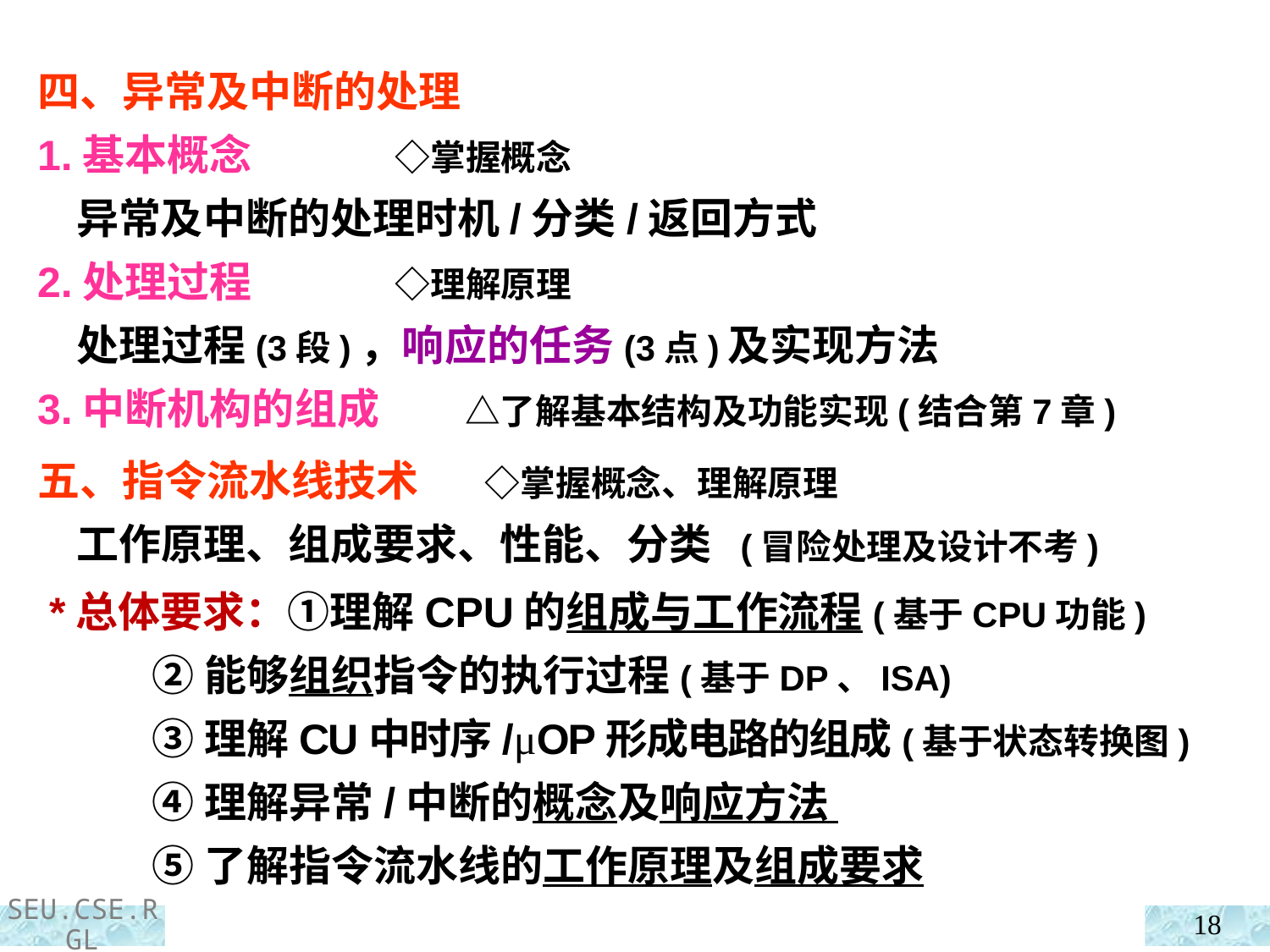

四、异常及中断的处理
1.基本概念               ◇掌握概念
   异常及中断的处理时机/分类/返回方式
2.处理过程               ◇理解原理
   处理过程(3段)，响应的任务(3点)及实现方法
3.中断机构的组成         △了解基本结构及功能实现(结合第7章)
五、指令流水线技术       ◇掌握概念、理解原理
   工作原理、组成要求、性能、分类  (冒险处理及设计不考)
 *总体要求：①理解CPU的组成与工作流程(基于CPU功能)
            ②能够组织指令的执行过程(基于DP、ISA)
            ③理解CU中时序/μOP形成电路的组成(基于状态转换图)
            ④理解异常/中断的概念及响应方法
            ⑤了解指令流水线的工作原理及组成要求
18